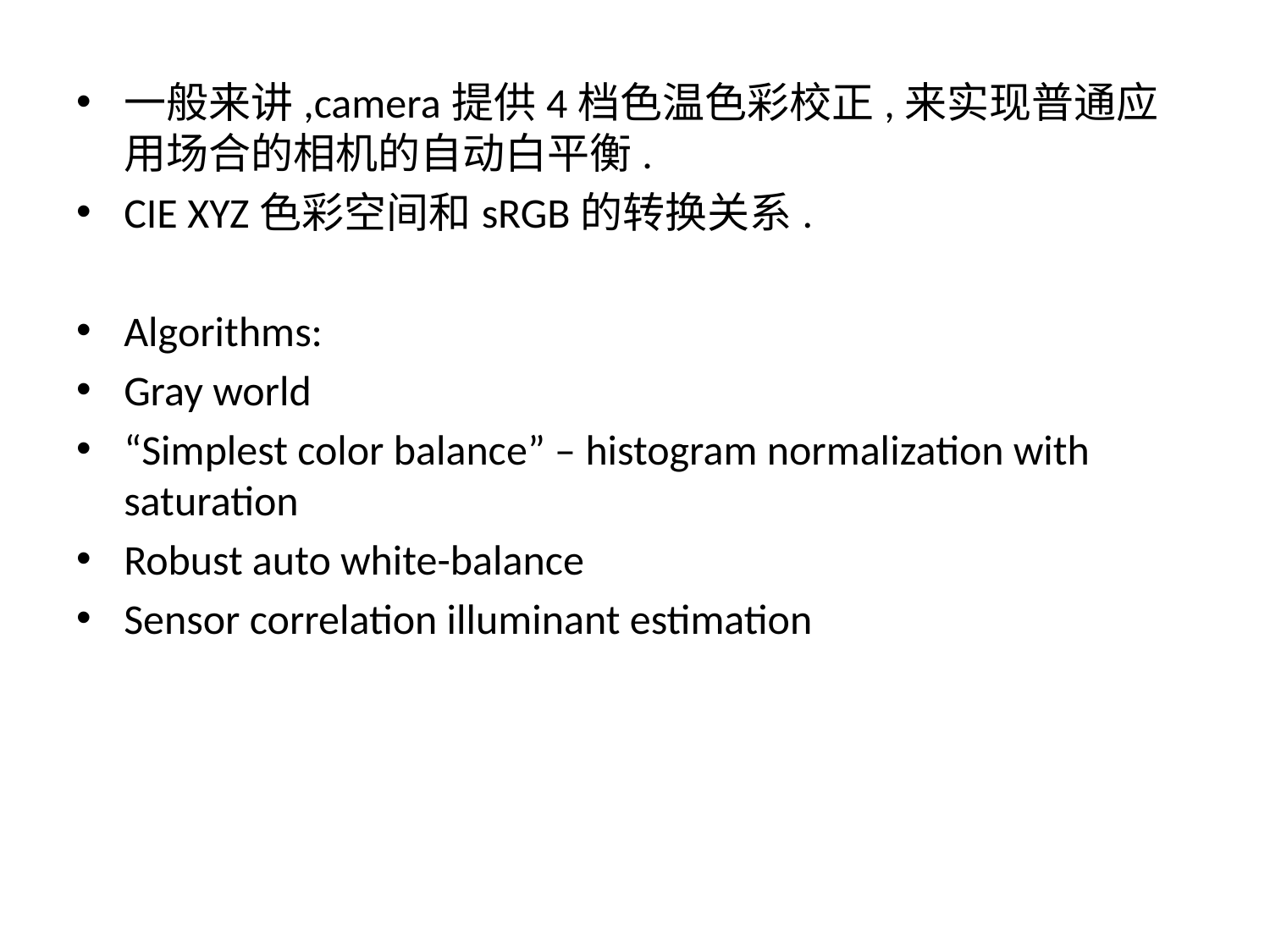

一般来讲,camera提供4档色温色彩校正,来实现普通应用场合的相机的自动白平衡.
CIE XYZ色彩空间和sRGB的转换关系.

Algorithms:
Gray world
“Simplest color balance” – histogram normalization with saturation
Robust auto white-balance
Sensor correlation illuminant estimation